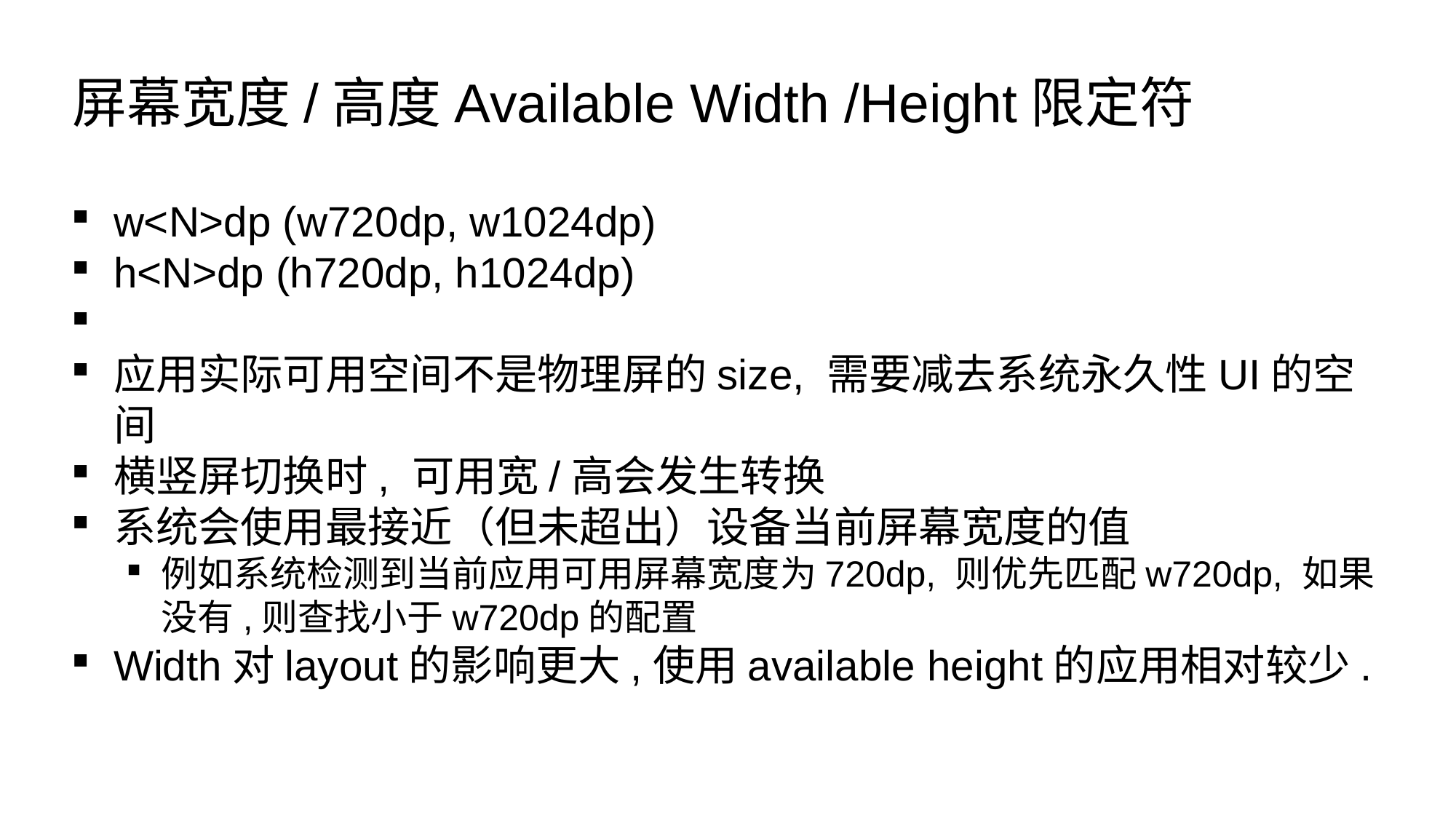

屏幕宽度/高度Available Width /Height限定符
w<N>dp (w720dp, w1024dp)
h<N>dp (h720dp, h1024dp)

应用实际可用空间不是物理屏的size, 需要减去系统永久性UI的空间
横竖屏切换时, 可用宽/高会发生转换
系统会使用最接近（但未超出）设备当前屏幕宽度的值
例如系统检测到当前应用可用屏幕宽度为720dp, 则优先匹配w720dp, 如果没有,则查找小于w720dp的配置
Width对layout的影响更大,使用available height的应用相对较少.